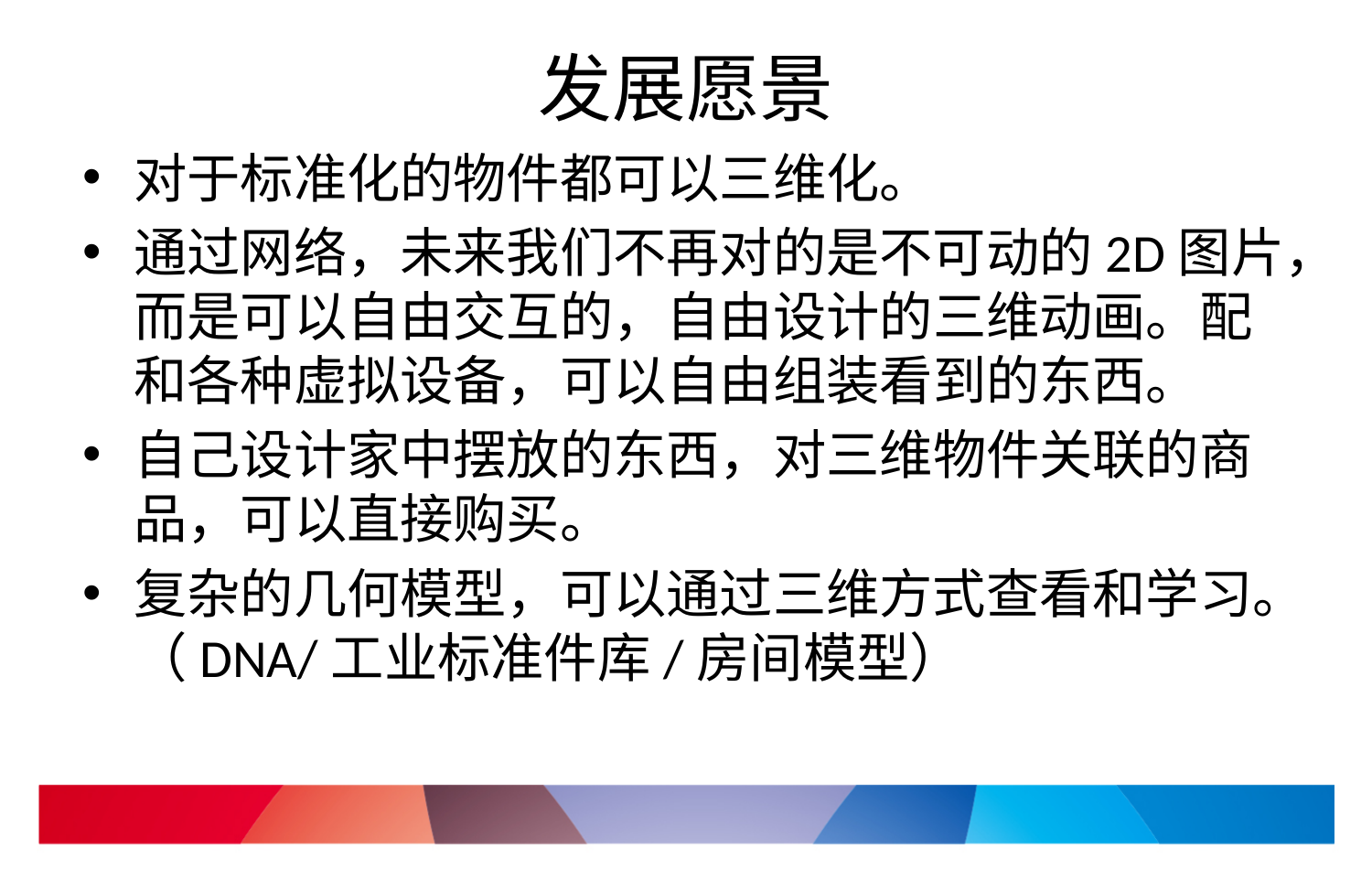

# 发展愿景
对于标准化的物件都可以三维化。
通过网络，未来我们不再对的是不可动的2D图片，而是可以自由交互的，自由设计的三维动画。配和各种虚拟设备，可以自由组装看到的东西。
自己设计家中摆放的东西，对三维物件关联的商品，可以直接购买。
复杂的几何模型，可以通过三维方式查看和学习。（DNA/工业标准件库/房间模型）